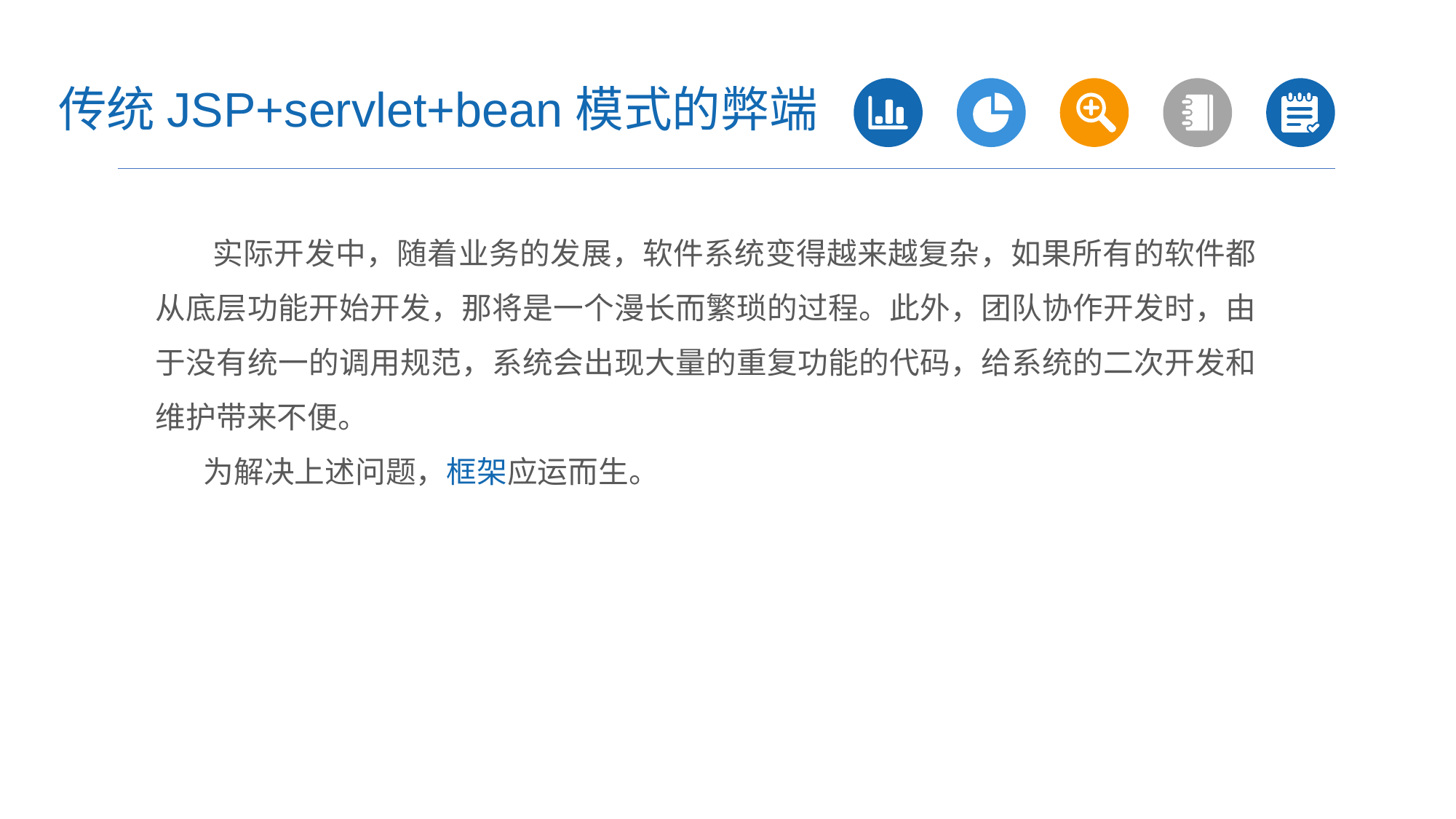

传统JSP+servlet+bean模式的弊端
       实际开发中，随着业务的发展，软件系统变得越来越复杂，如果所有的软件都从底层功能开始开发，那将是一个漫长而繁琐的过程。此外，团队协作开发时，由于没有统一的调用规范，系统会出现大量的重复功能的代码，给系统的二次开发和维护带来不便。
      为解决上述问题，框架应运而生。